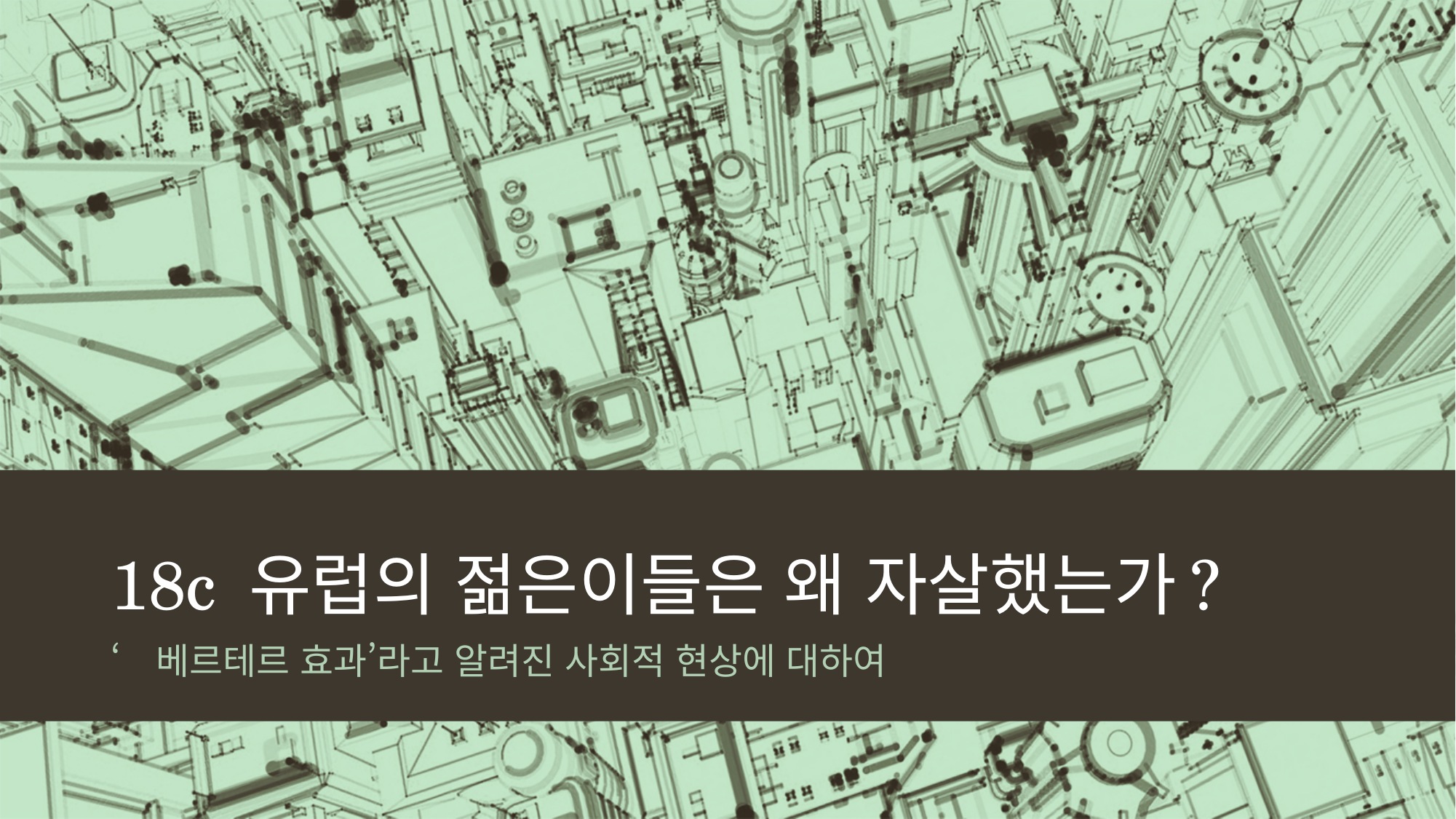

# 18c 유럽의 젊은이들은 왜 자살했는가?
‘베르테르 효과’라고 알려진 사회적 현상에 대하여